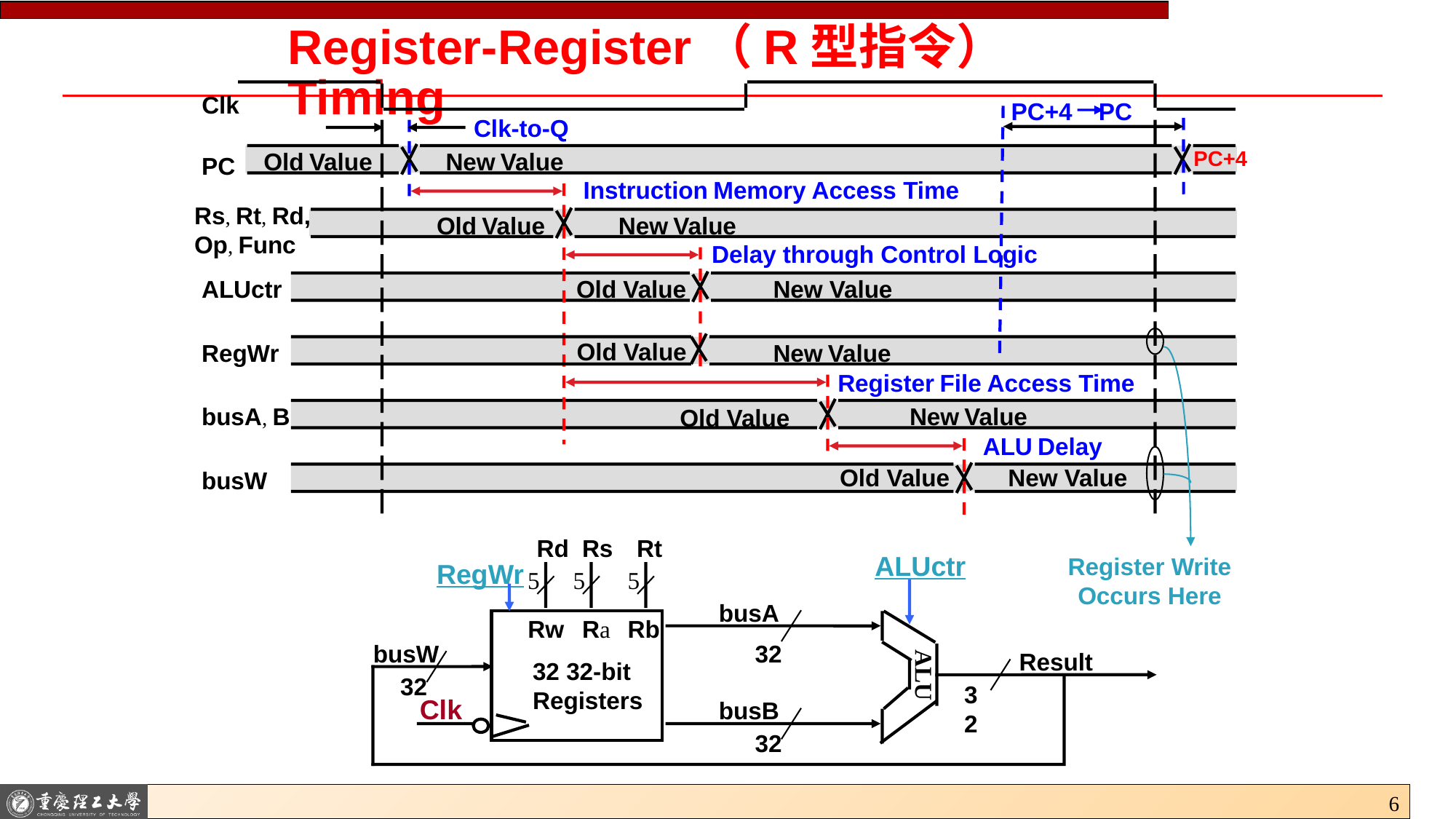

# Register-Register（R型指令） Timing

Clk
PC+4     PC

Clk-to-Q

PC+4
Old Value
New Value

PC

Instruction Memory Access Time

Rs, Rt, Rd,
Op, Func
Old Value
New Value

Delay through Control Logic

Old Value
ALUctr
New Value

Old Value
RegWr
New Value

Register Write
Occurs Here
Register File Access Time

busA, B
New Value
Old Value

ALU Delay

New Value
Old Value
busW

Rd
Rs
Rt
ALUctr
RegWr
5
5
5

busA
Rw
Ra
Rb

busW
32
Result

32 32-bit
Registers

ALU

32

32

Clk

busB

32